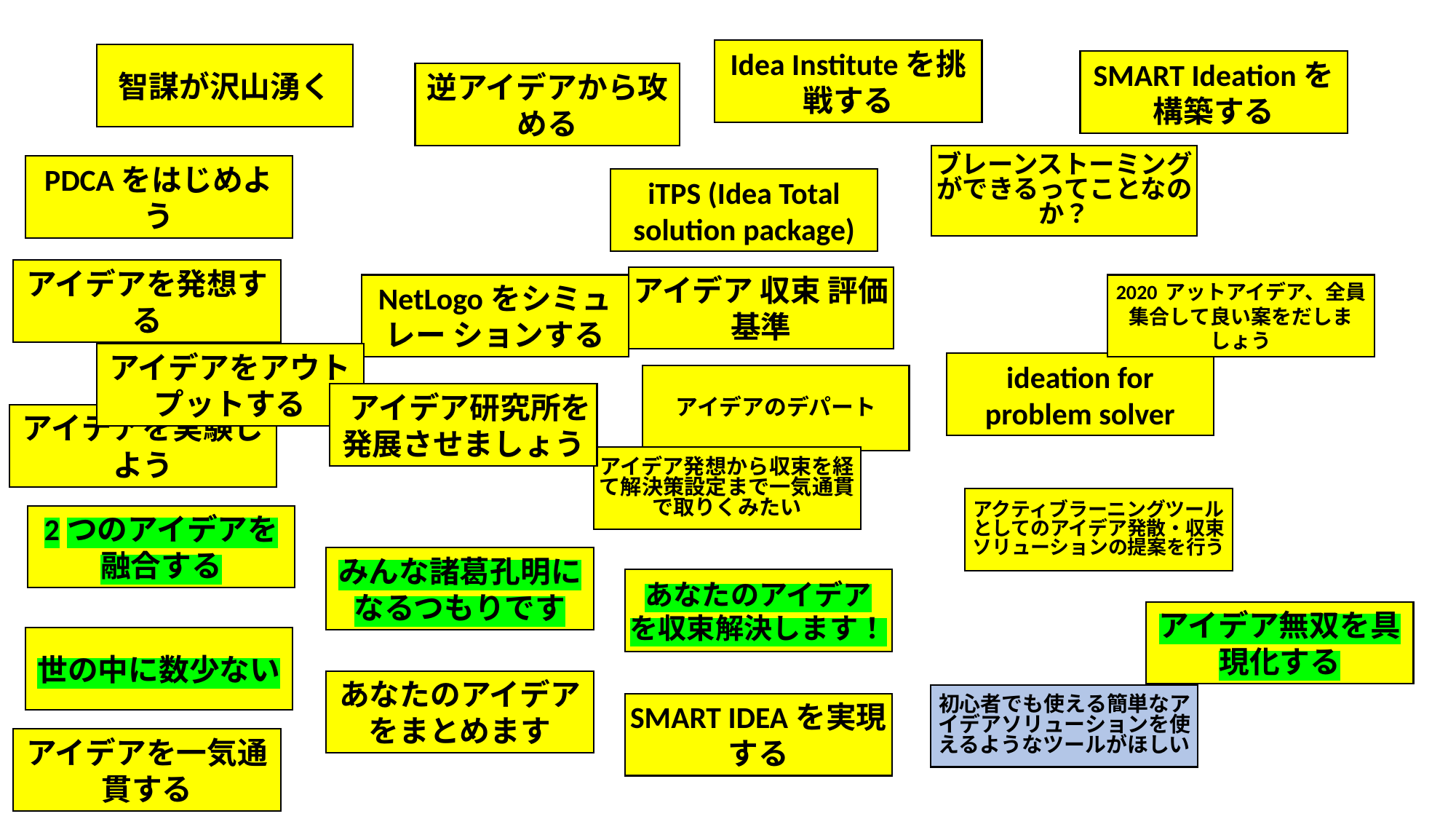

Idea Instituteを挑戦する
智謀が沢山湧く
SMART Ideationを構築する
逆アイデアから攻める
ブレーンストーミングができるってことなのか？
PDCAをはじめよう
iTPS (Idea Total solution package)
アイデアを発想する
アイデア 収束 評価基準
NetLogoをシミュレー ションする
2020 アットアイデア、全員集合して良い案をだしましょう
アイデアをアウトプットする
ideation for problem solver
アイデアのデパート
 アイデア研究所を発展させましょう
アイデアを実験しよう
アイデア発想から収束を経て解決策設定まで一気通貫で取りくみたい
アクティブラーニングツールとしてのアイデア発散・収束ソリューションの提案を行う
2つのアイデアを融合する
みんな諸葛孔明になるつもりです
あなたのアイデア を収束解決します！
アイデア無双を具現化する
世の中に数少ない
あなたのアイデアをまとめます
初心者でも使える簡単なアイデアソリューションを使えるようなツールがほしい
SMART IDEAを実現する
アイデアを一気通貫する